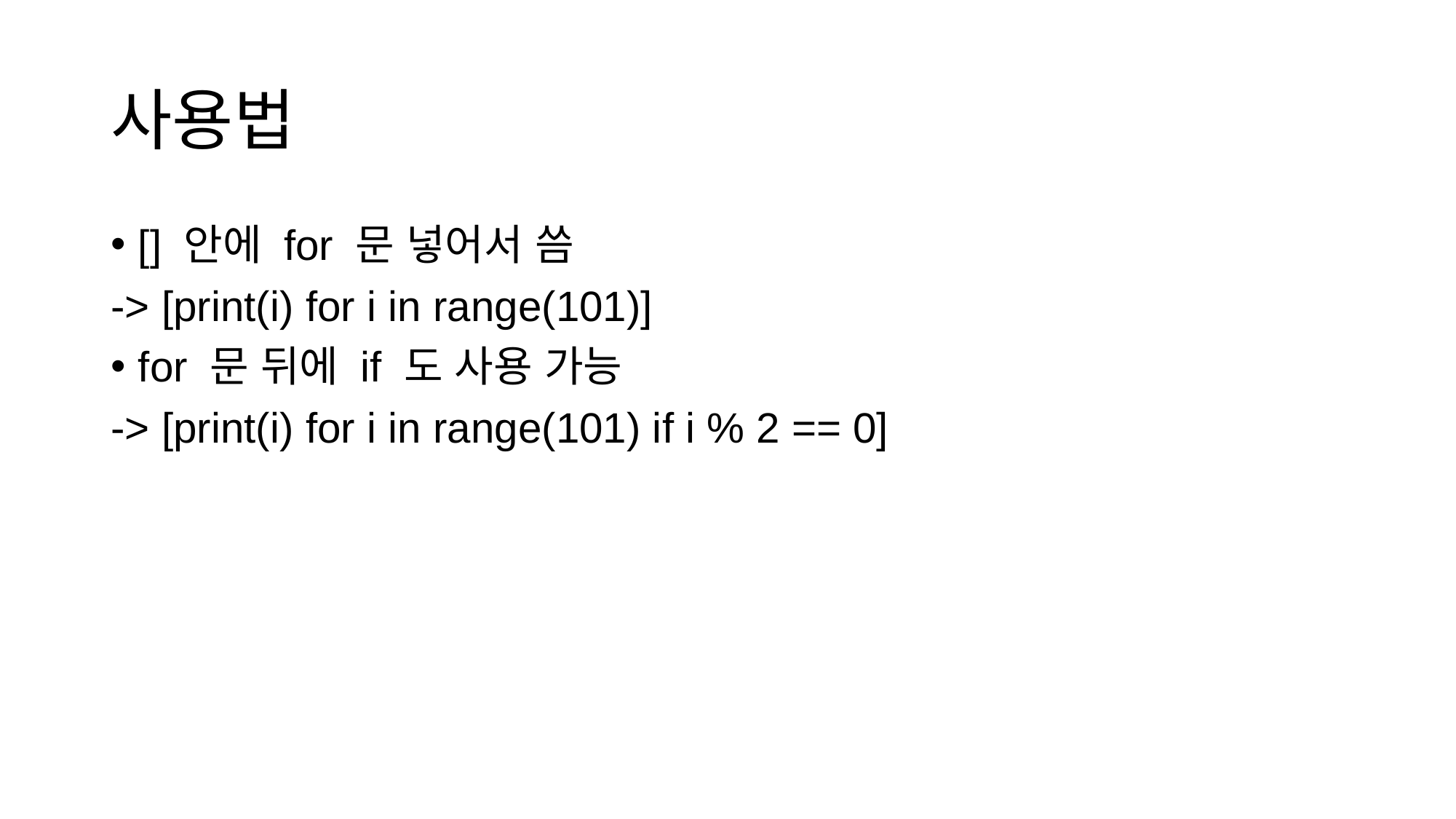

# 사용법
[] 안에 for 문 넣어서 씀
-> [print(i) for i in range(101)]
for 문 뒤에 if 도 사용 가능
-> [print(i) for i in range(101) if i % 2 == 0]